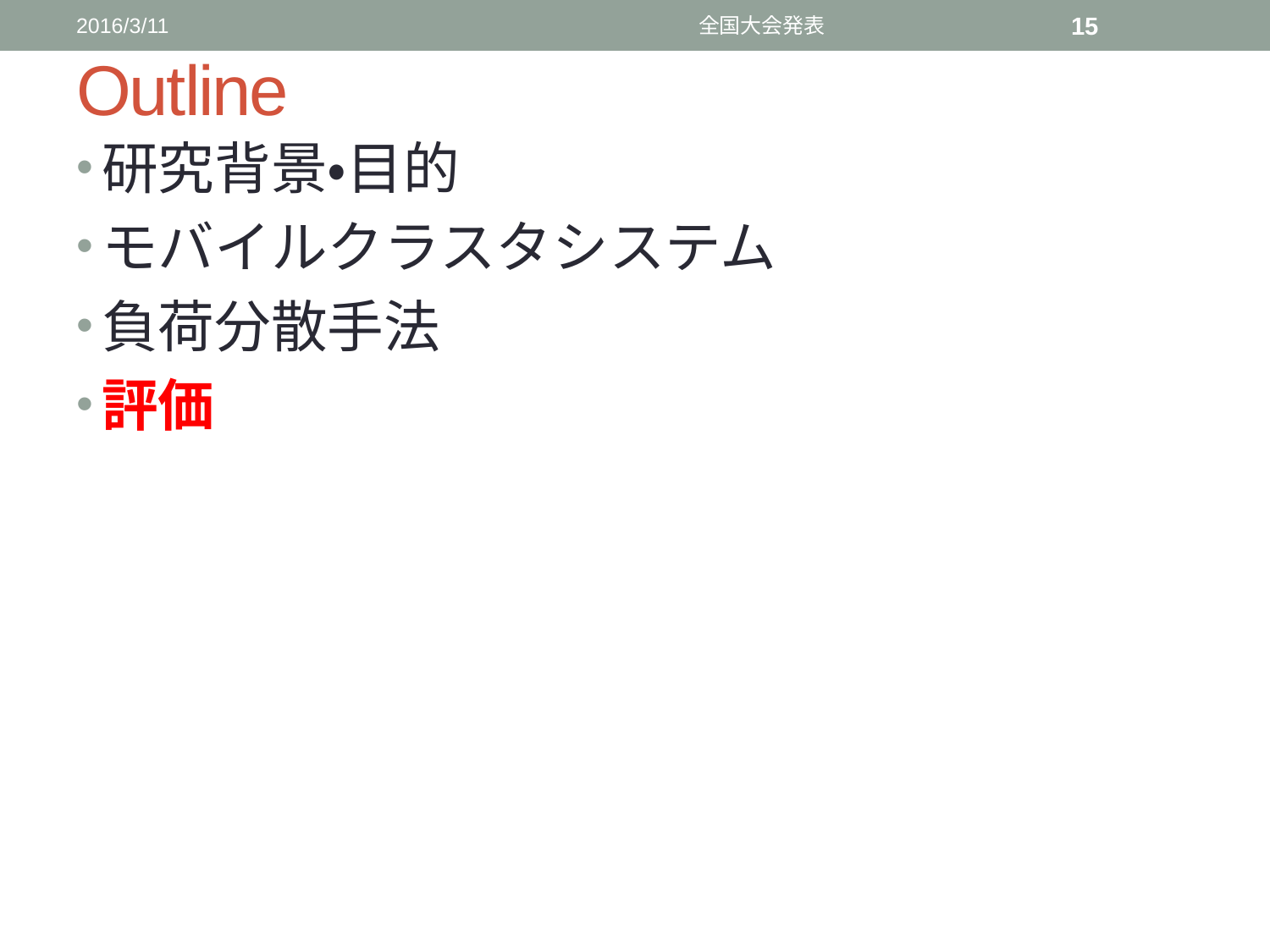

2016/3/11
全国大会発表
15
Outline
研究背景・目的
モバイルクラスタシステム
負荷分散手法
評価